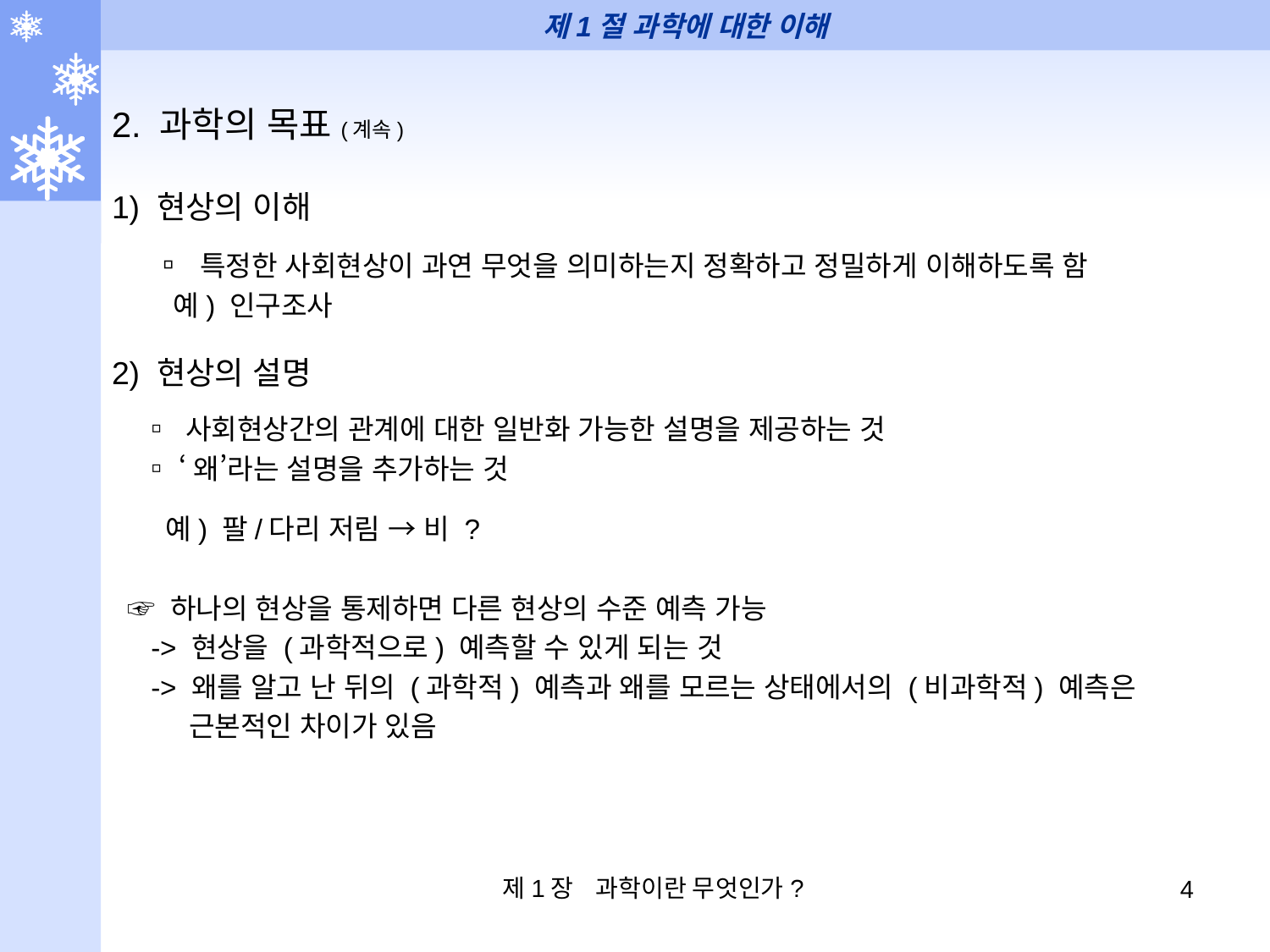

제1절 과학에 대한 이해
2. 과학의 목표(계속)
1) 현상의 이해
     ▫ 특정한 사회현상이 과연 무엇을 의미하는지 정확하고 정밀하게 이해하도록 함
       예) 인구조사
2) 현상의 설명
    ▫ 사회현상간의 관계에 대한 일반화 가능한 설명을 제공하는 것
    ▫ ‘왜’라는 설명을 추가하는 것
      예) 팔/다리 저림 → 비 ?

  ☞ 하나의 현상을 통제하면 다른 현상의 수준 예측 가능
     -> 현상을 (과학적으로) 예측할 수 있게 되는 것
     -> 왜를 알고 난 뒤의 (과학적) 예측과 왜를 모르는 상태에서의 (비과학적) 예측은
         근본적인 차이가 있음
제1장    과학이란 무엇인가?
4